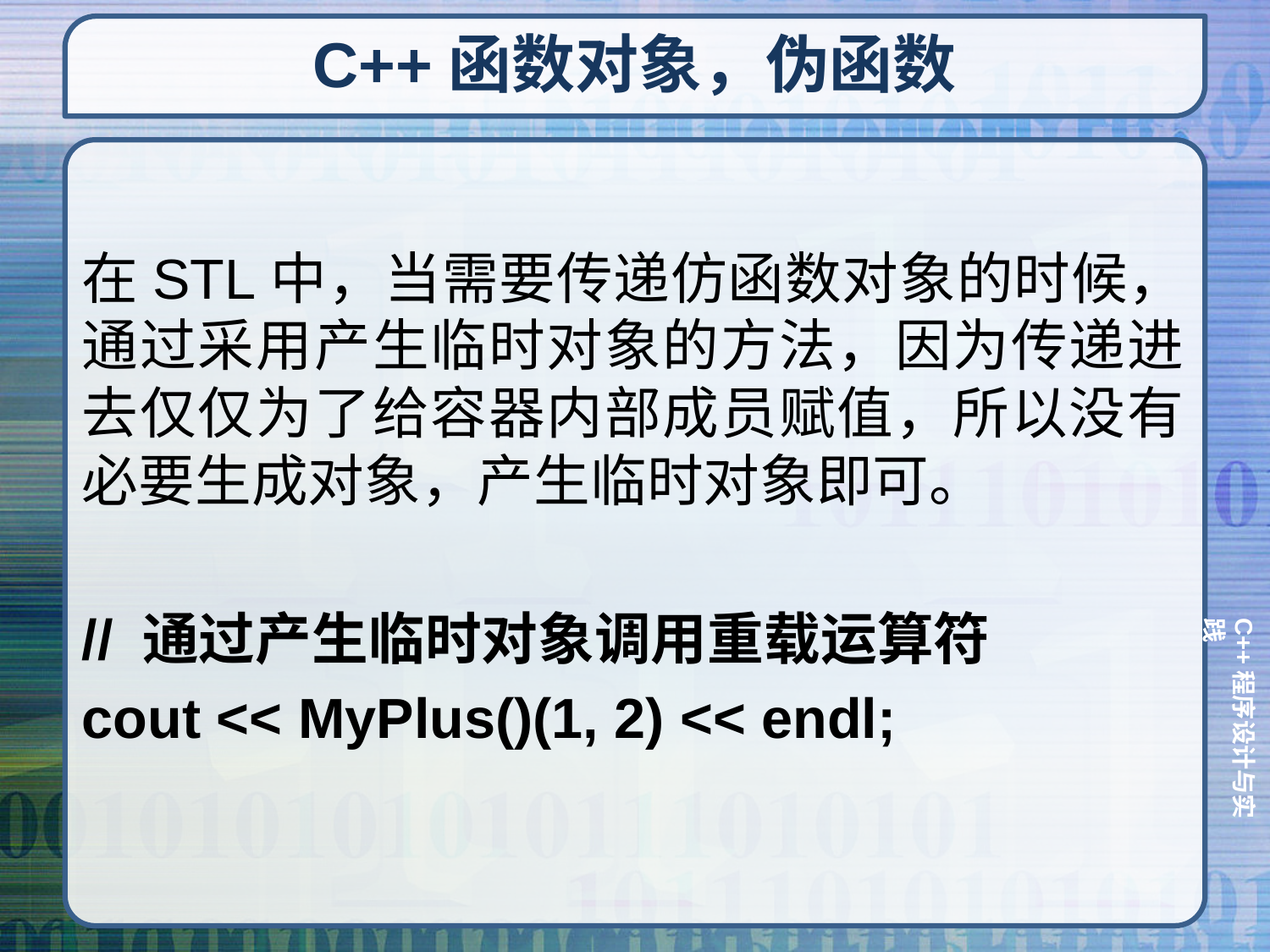

# C++函数对象，伪函数
在STL中，当需要传递仿函数对象的时候，通过采用产生临时对象的方法，因为传递进去仅仅为了给容器内部成员赋值，所以没有必要生成对象，产生临时对象即可。

// 通过产生临时对象调用重载运算符
cout << MyPlus()(1, 2) << endl;